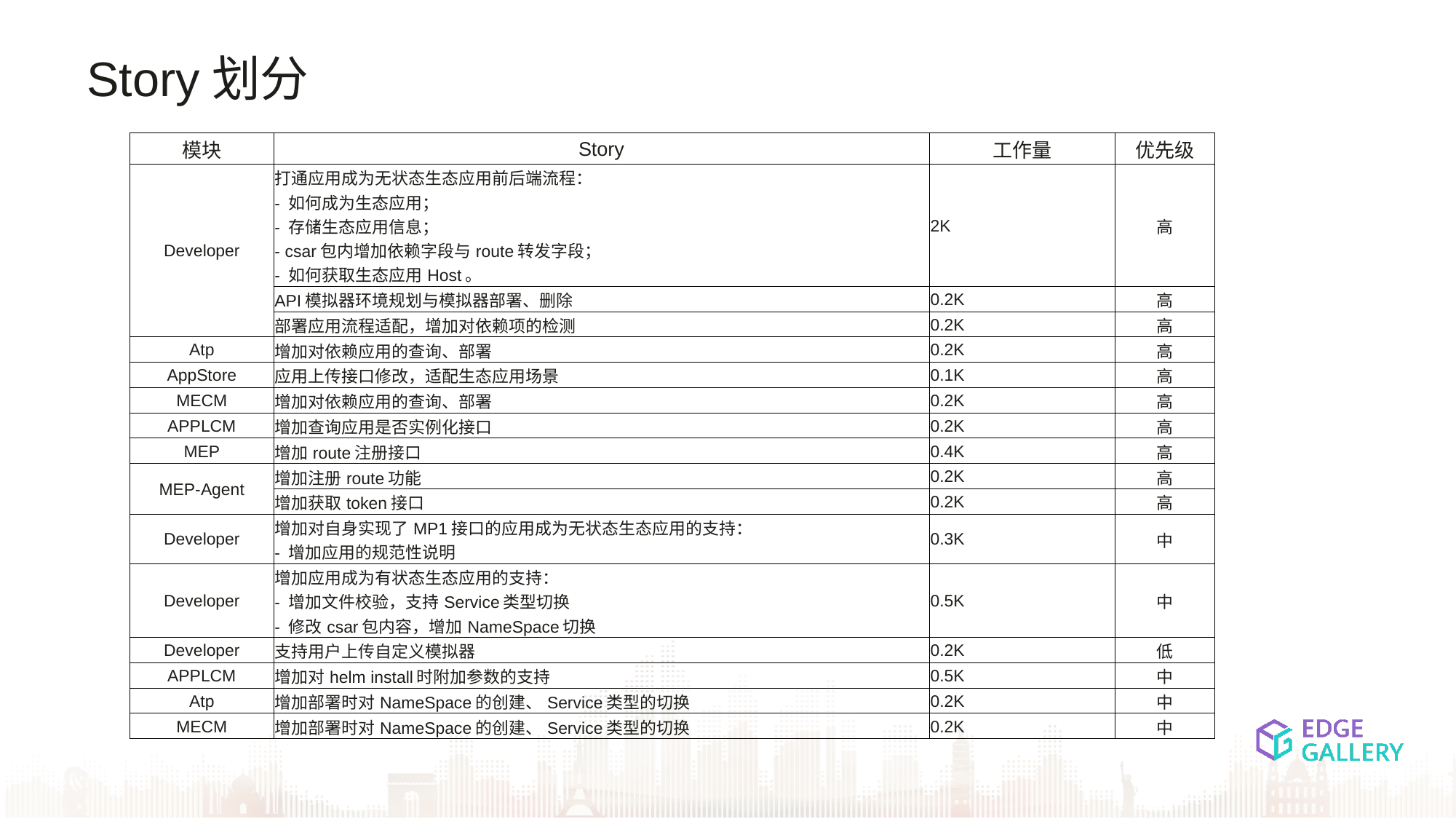

Story划分
| 模块 | Story | 工作量 | 优先级 |
| --- | --- | --- | --- |
| Developer | 打通应用成为无状态生态应用前后端流程： - 如何成为生态应用； - 存储生态应用信息； - csar包内增加依赖字段与route转发字段； - 如何获取生态应用Host。 | 2K | 高 |
|  | API模拟器环境规划与模拟器部署、删除 | 0.2K | 高 |
|  | 部署应用流程适配，增加对依赖项的检测 | 0.2K | 高 |
| Atp | 增加对依赖应用的查询、部署 | 0.2K | 高 |
| AppStore | 应用上传接口修改，适配生态应用场景 | 0.1K | 高 |
| MECM | 增加对依赖应用的查询、部署 | 0.2K | 高 |
| APPLCM | 增加查询应用是否实例化接口 | 0.2K | 高 |
| MEP | 增加route注册接口 | 0.4K | 高 |
| MEP-Agent | 增加注册route功能 | 0.2K | 高 |
|  | 增加获取token接口 | 0.2K | 高 |
| Developer | 增加对自身实现了MP1接口的应用成为无状态生态应用的支持： - 增加应用的规范性说明 | 0.3K | 中 |
| Developer | 增加应用成为有状态生态应用的支持： - 增加文件校验，支持Service类型切换 - 修改csar包内容，增加NameSpace切换 | 0.5K | 中 |
| Developer | 支持用户上传自定义模拟器 | 0.2K | 低 |
| APPLCM | 增加对helm install时附加参数的支持 | 0.5K | 中 |
| Atp | 增加部署时对NameSpace的创建、Service类型的切换 | 0.2K | 中 |
| MECM | 增加部署时对NameSpace的创建、Service类型的切换 | 0.2K | 中 |